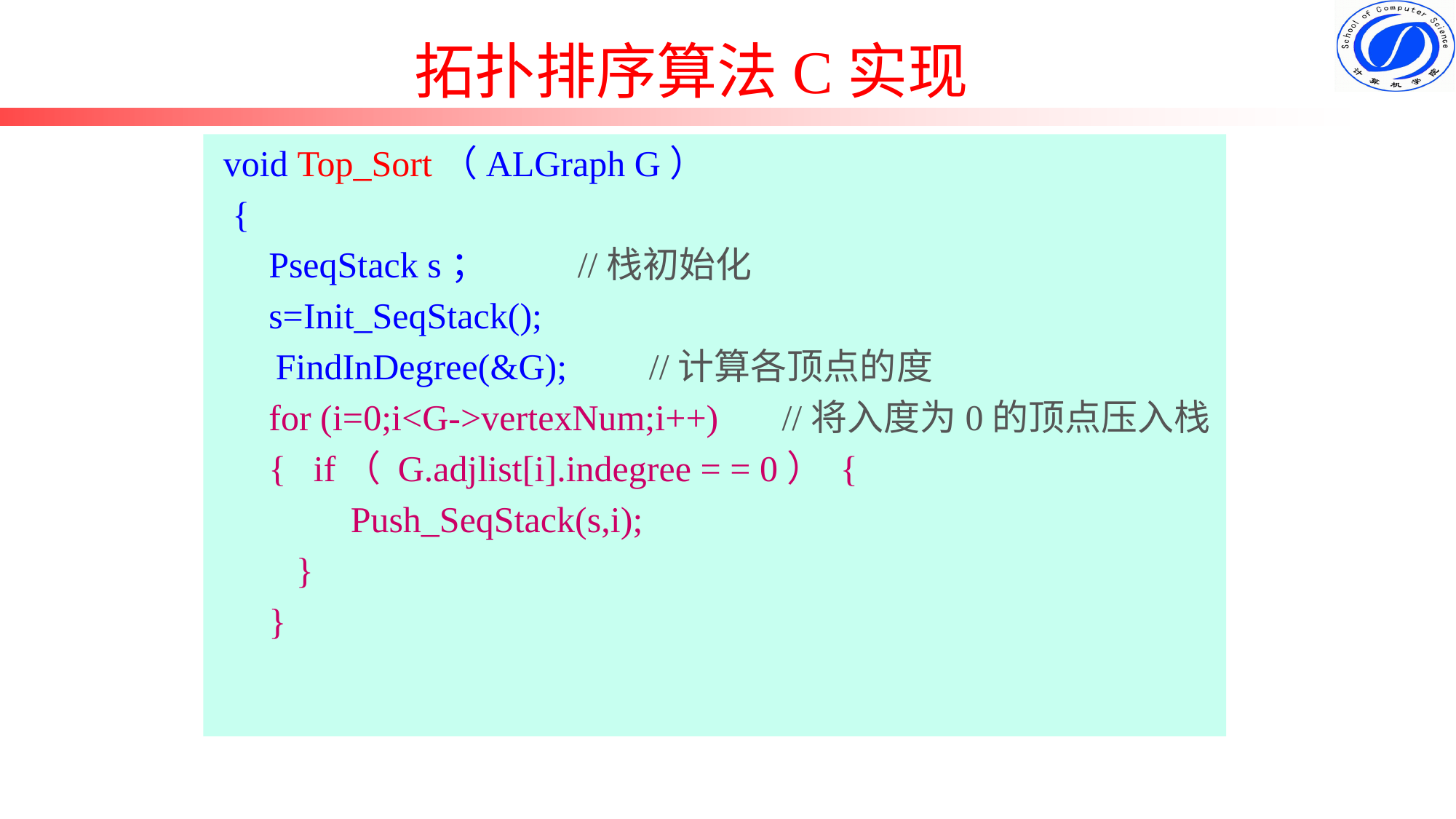

# 拓扑排序算法C实现
 void Top_Sort（ALGraph G）
  {
      PseqStack s；          //栈初始化
      s=Init_SeqStack();
　  FindInDegree(&G);         //计算各顶点的度
      for (i=0;i<G->vertexNum;i++) 　//将入度为0的顶点压入栈
      {   if（ G.adjlist[i].indegree = = 0） {
               Push_SeqStack(s,i);
         }
      }